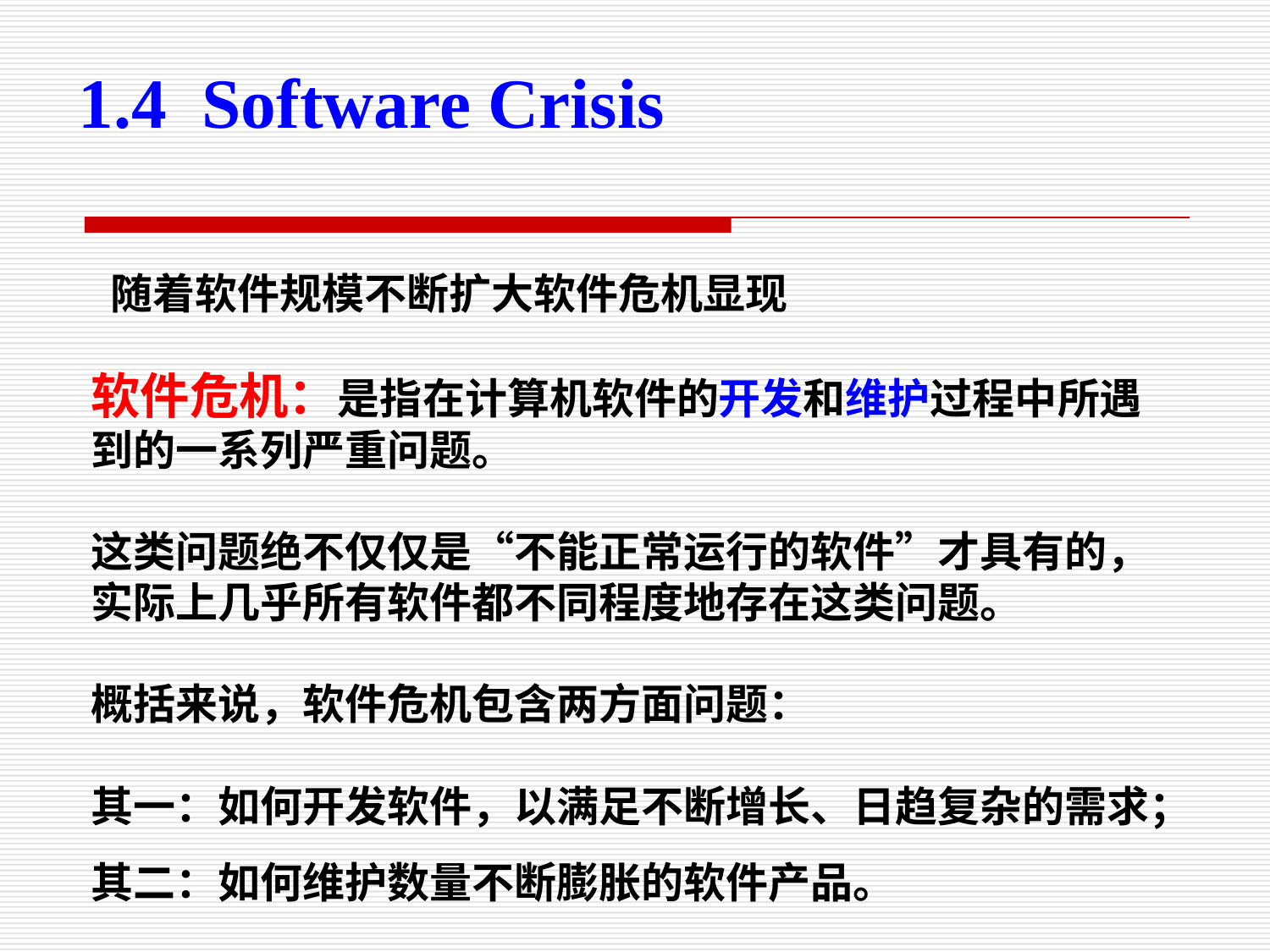

1.4  Software Crisis
随着软件规模不断扩大软件危机显现
软件危机：是指在计算机软件的开发和维护过程中所遇到的一系列严重问题。

这类问题绝不仅仅是“不能正常运行的软件”才具有的，实际上几乎所有软件都不同程度地存在这类问题。

概括来说，软件危机包含两方面问题：
其一：如何开发软件，以满足不断增长、日趋复杂的需求；
其二：如何维护数量不断膨胀的软件产品。